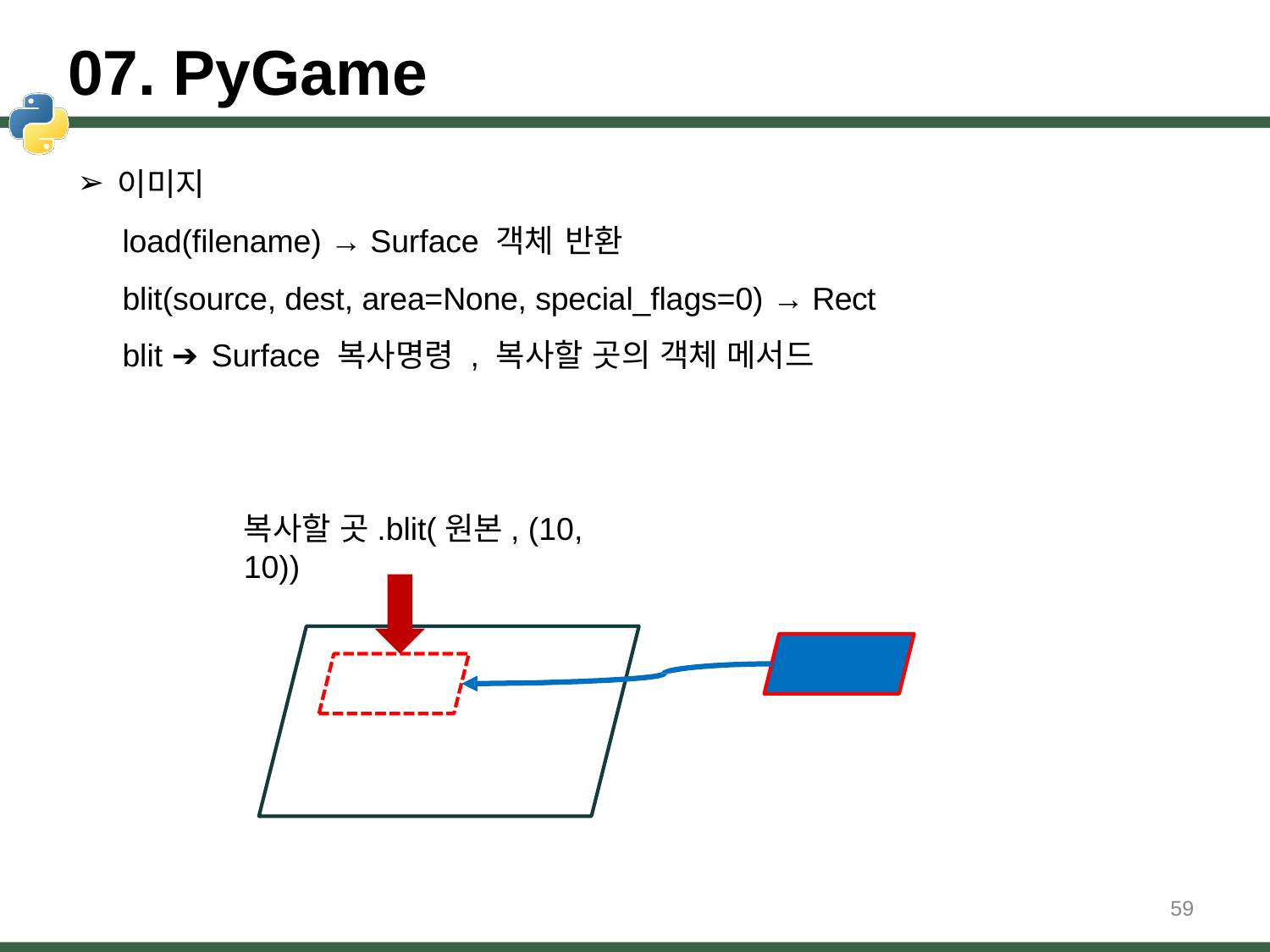

# 07. PyGame

이미지
load(filename) → Surface 객체 반환
blit(source, dest, area=None, special_flags=0) → Rect  blit ➔ Surface 복사명령 , 복사할 곳의 객체 메서드
복사할 곳.blit(원본, (10, 10))

59